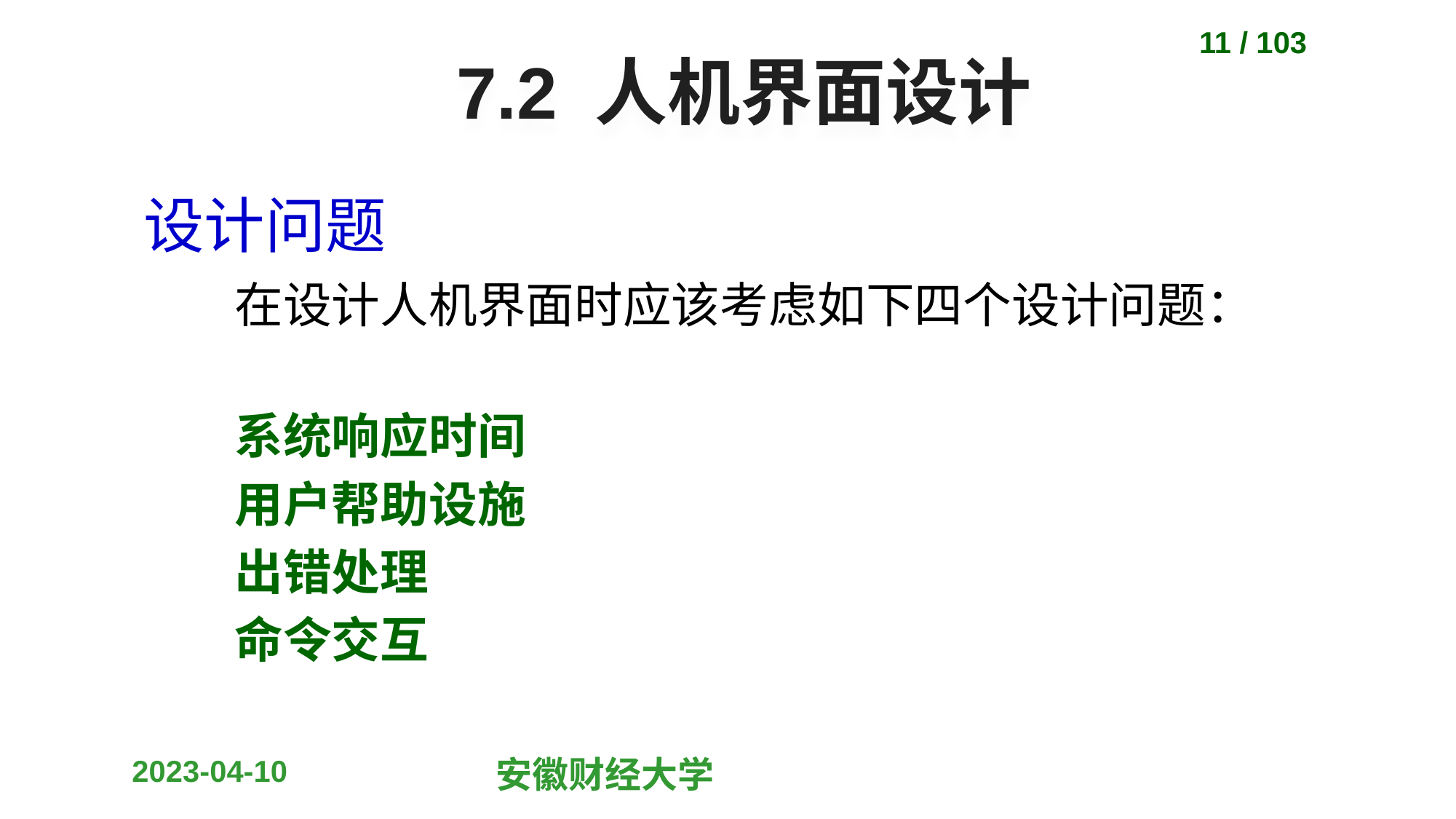

11 / 103
# 7.2 人机界面设计
设计问题
在设计人机界面时应该考虑如下四个设计问题：
系统响应时间
用户帮助设施
出错处理
命令交互
2023-04-10
安徽财经大学